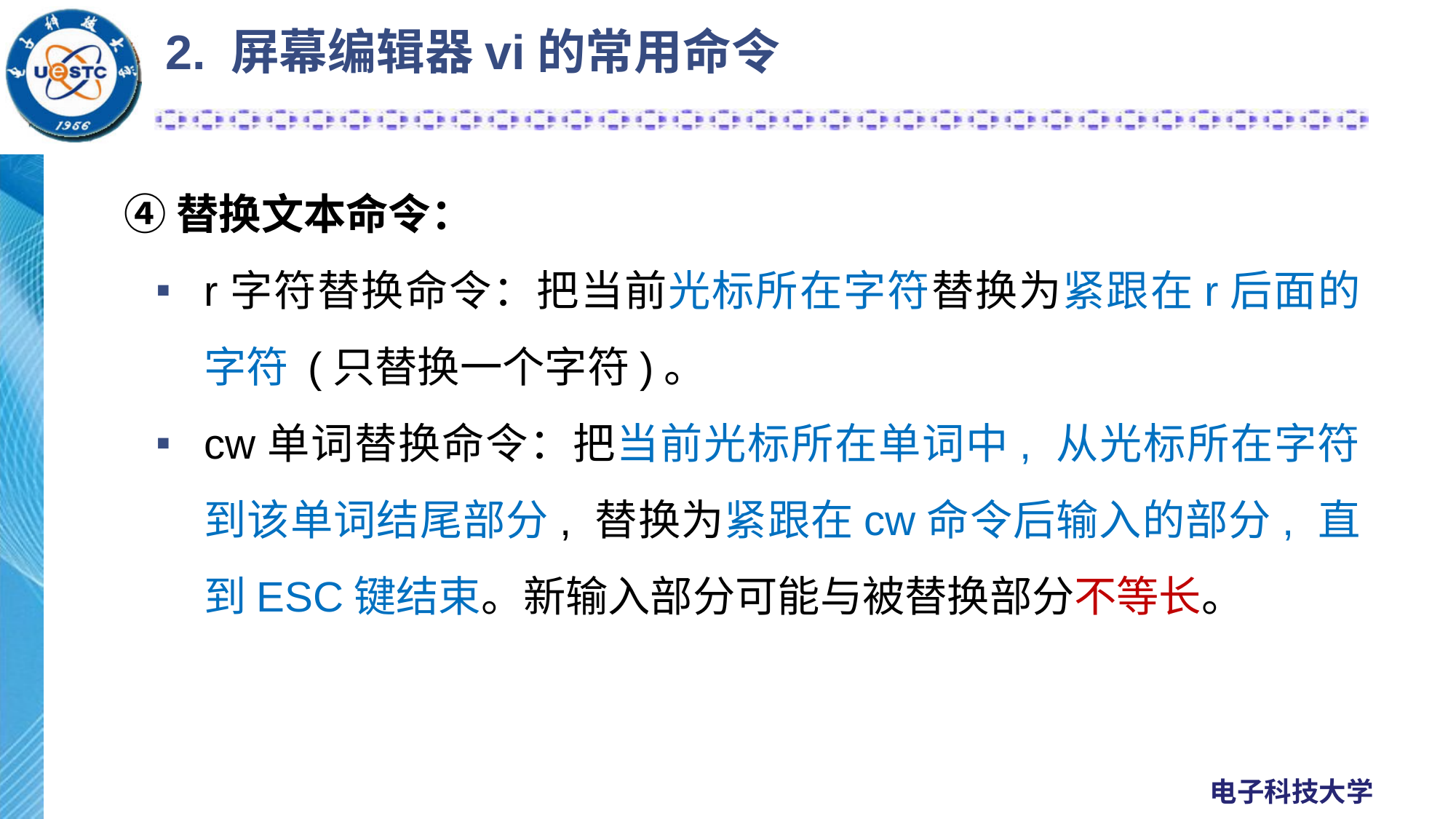

# 2. 屏幕编辑器vi的常用命令
④替换文本命令：
r字符替换命令：把当前光标所在字符替换为紧跟在r后面的字符 (只替换一个字符)。
cw单词替换命令：把当前光标所在单词中, 从光标所在字符到该单词结尾部分, 替换为紧跟在cw命令后输入的部分, 直到ESC键结束。新输入部分可能与被替换部分不等长。